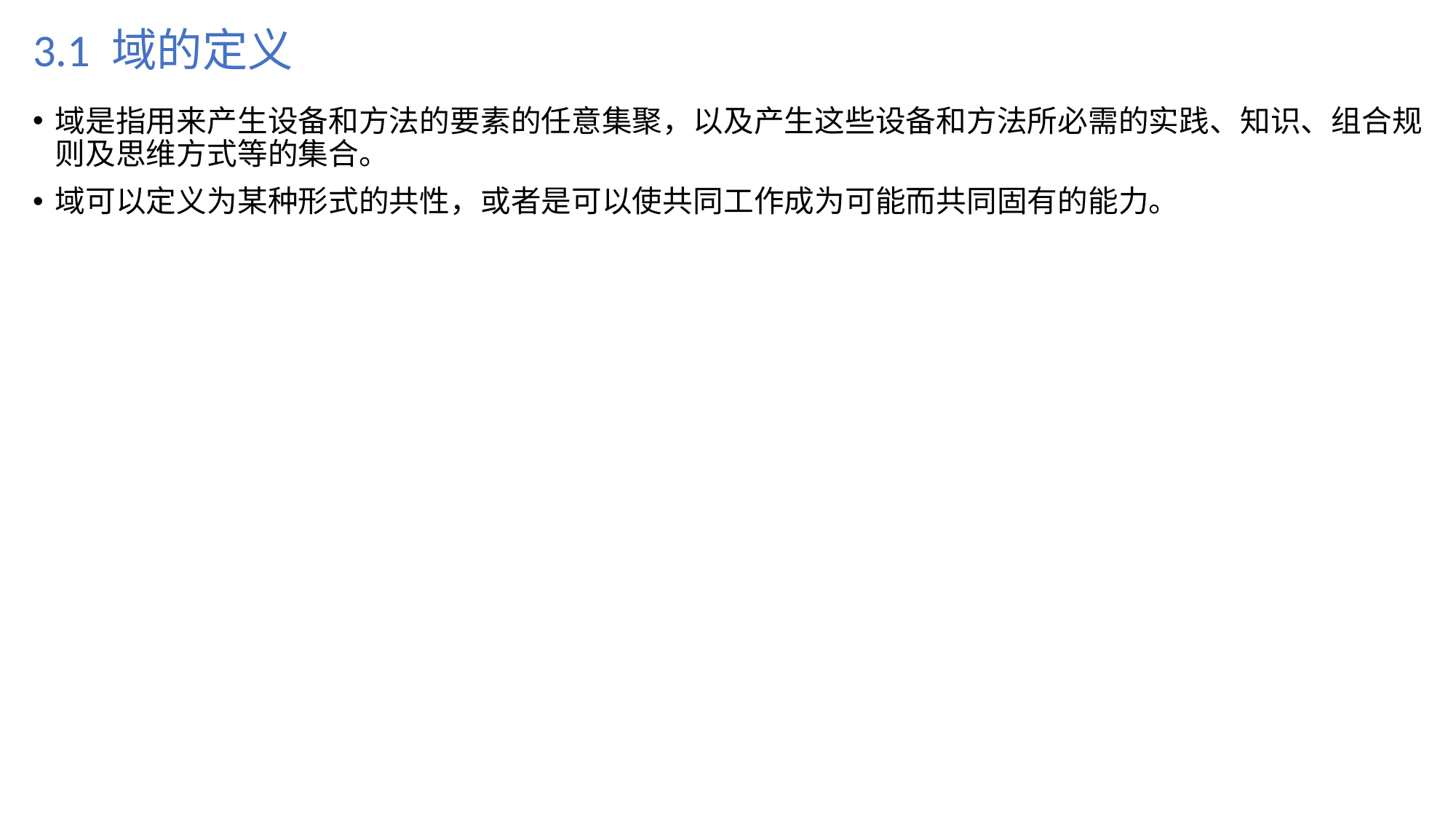

# 3.1 域的定义
域是指用来产生设备和方法的要素的任意集聚，以及产生这些设备和方法所必需的实践、知识、组合规则及思维方式等的集合。
域可以定义为某种形式的共性，或者是可以使共同工作成为可能而共同固有的能力。